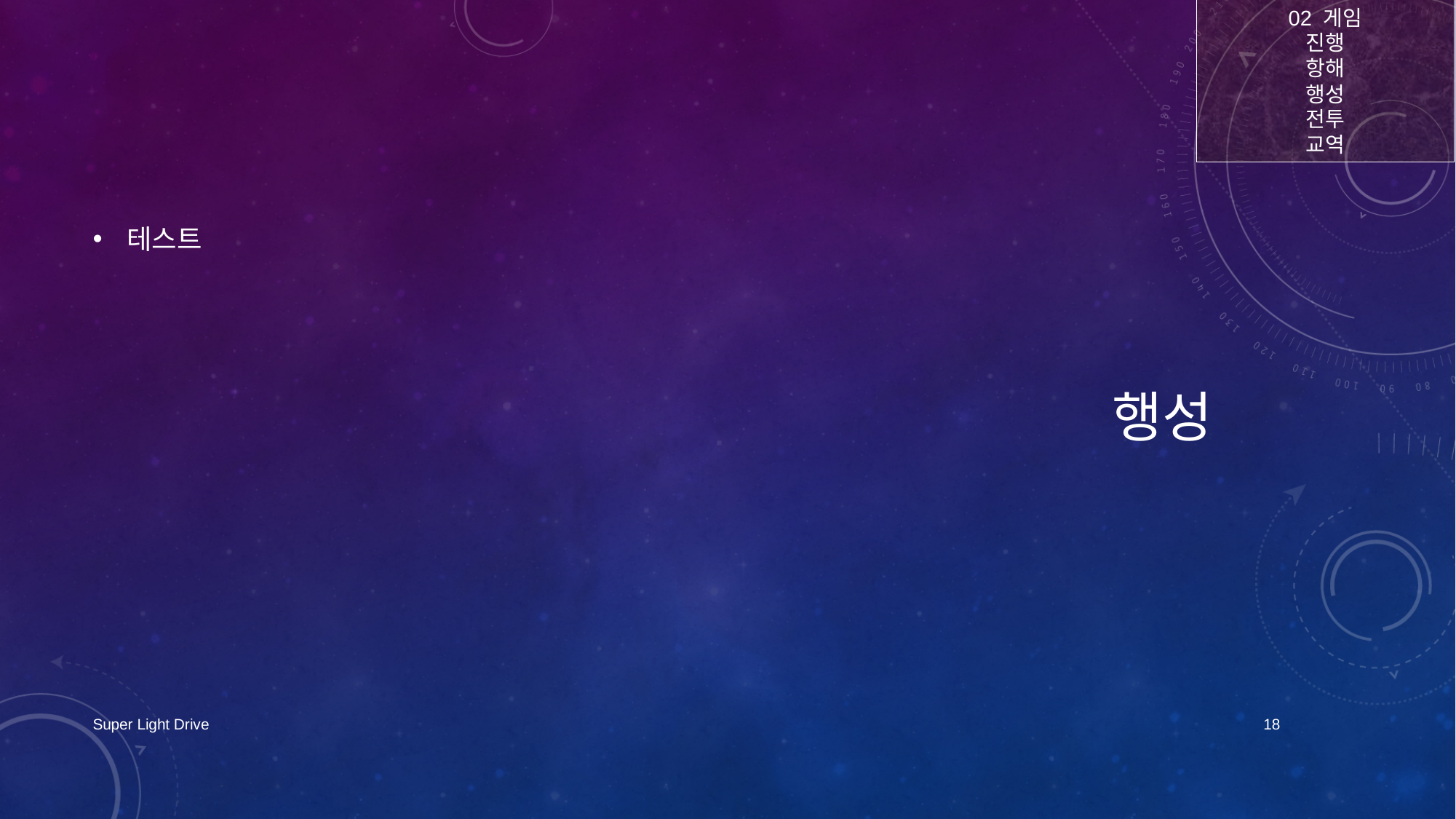

02 게임
진행
항해
행성
전투
교역
# 행성

테스트
Super Light Drive
18